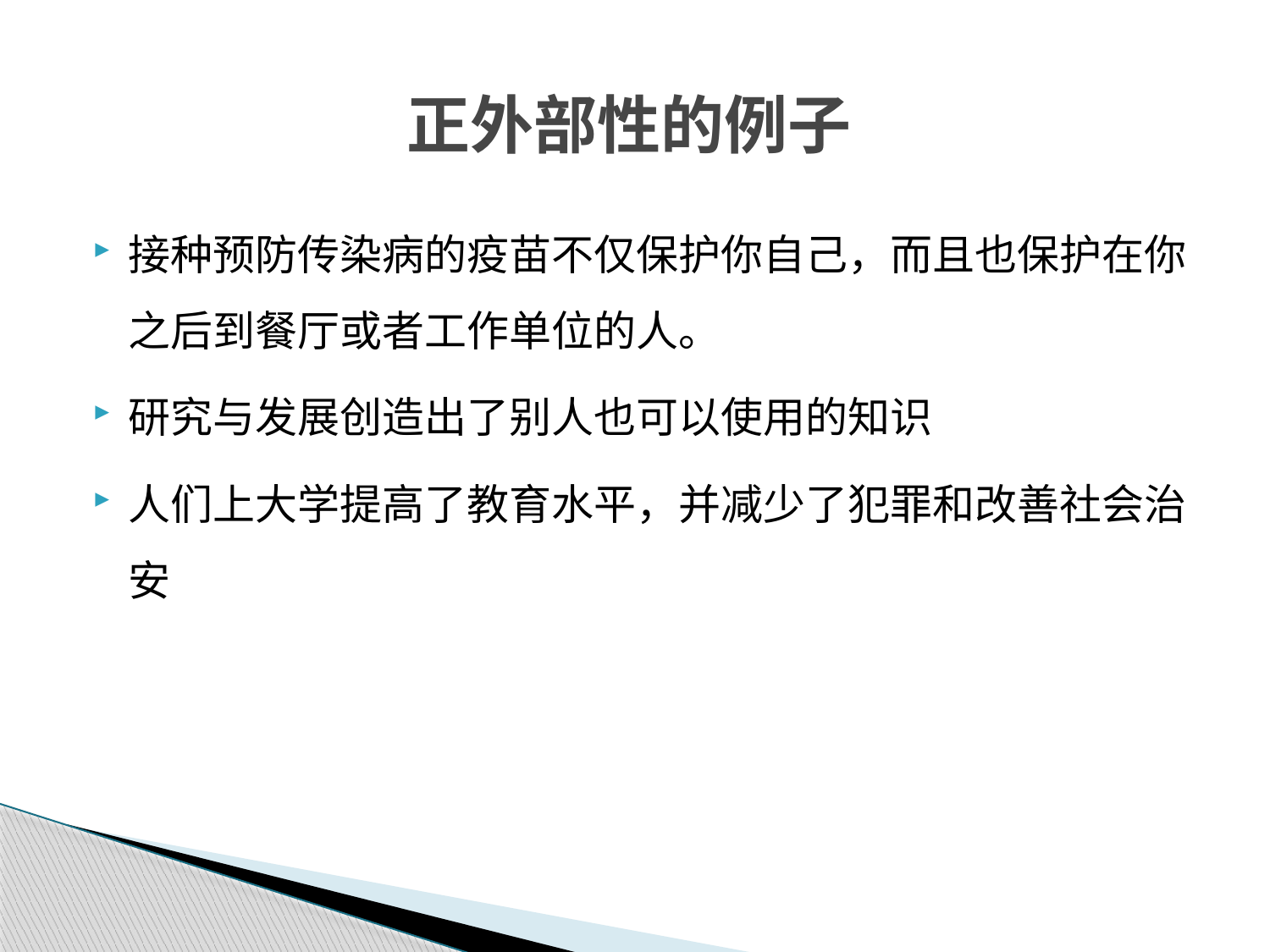

正外部性的例子
接种预防传染病的疫苗不仅保护你自己，而且也保护在你之后到餐厅或者工作单位的人。
研究与发展创造出了别人也可以使用的知识
人们上大学提高了教育水平，并减少了犯罪和改善社会治安